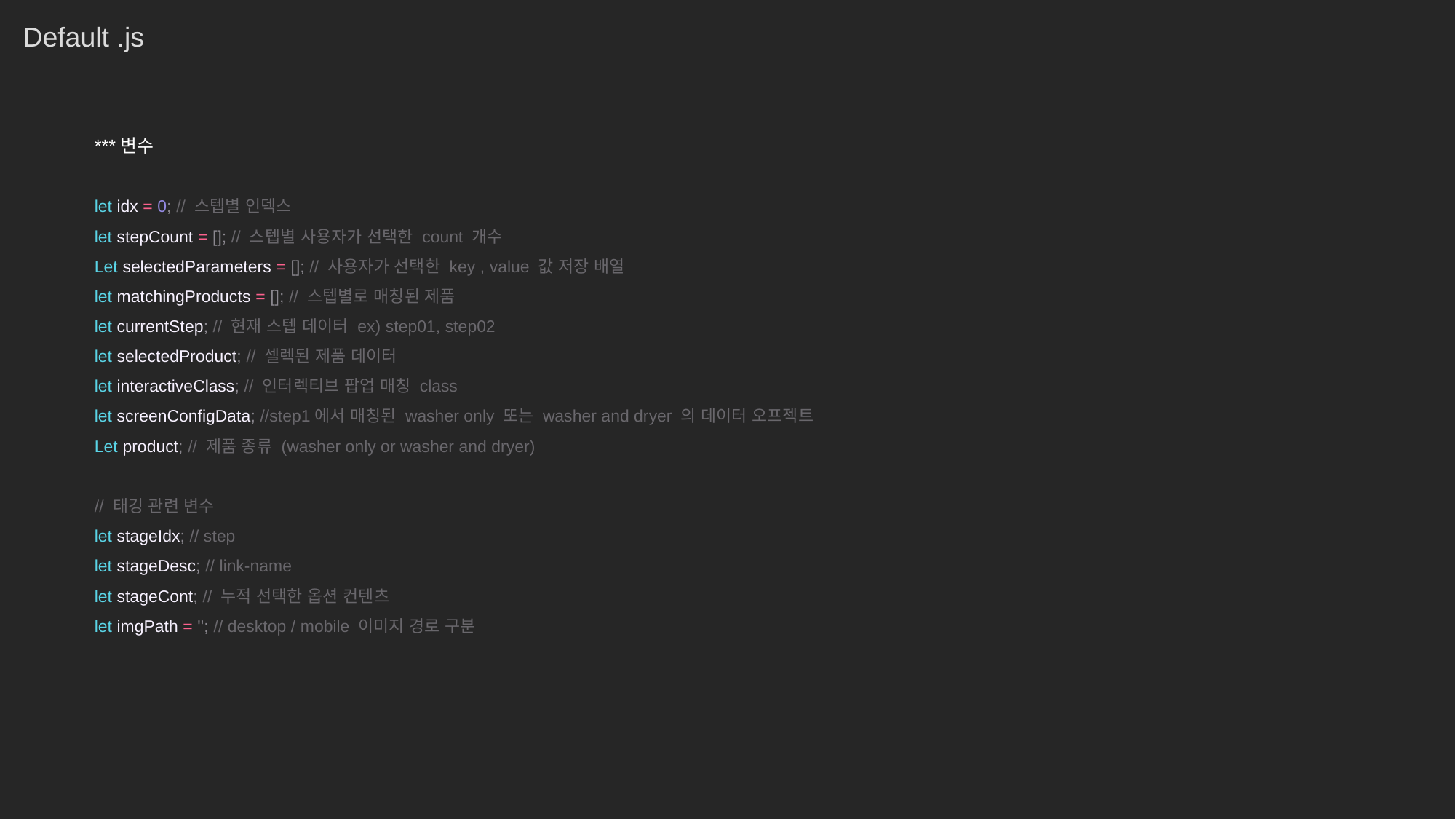

Default .js
***변수

let idx = 0; // 스텝별 인덱스
let stepCount = []; // 스텝별 사용자가 선택한 count 개수
Let selectedParameters = []; // 사용자가 선택한 key , value 값 저장 배열
let matchingProducts = []; // 스텝별로 매칭된 제품
let currentStep; // 현재 스텝 데이터 ex) step01, step02
let selectedProduct; // 셀렉된 제품 데이터
let interactiveClass; // 인터렉티브 팝업 매칭 class
let screenConfigData; //step1에서 매칭된 washer only 또는 washer and dryer 의 데이터 오프젝트
Let product; // 제품 종류 (washer only or washer and dryer)
// 태깅 관련 변수
let stageIdx; // step
let stageDesc; // link-name
let stageCont; // 누적 선택한 옵션 컨텐츠
let imgPath = ''; // desktop / mobile 이미지 경로 구분